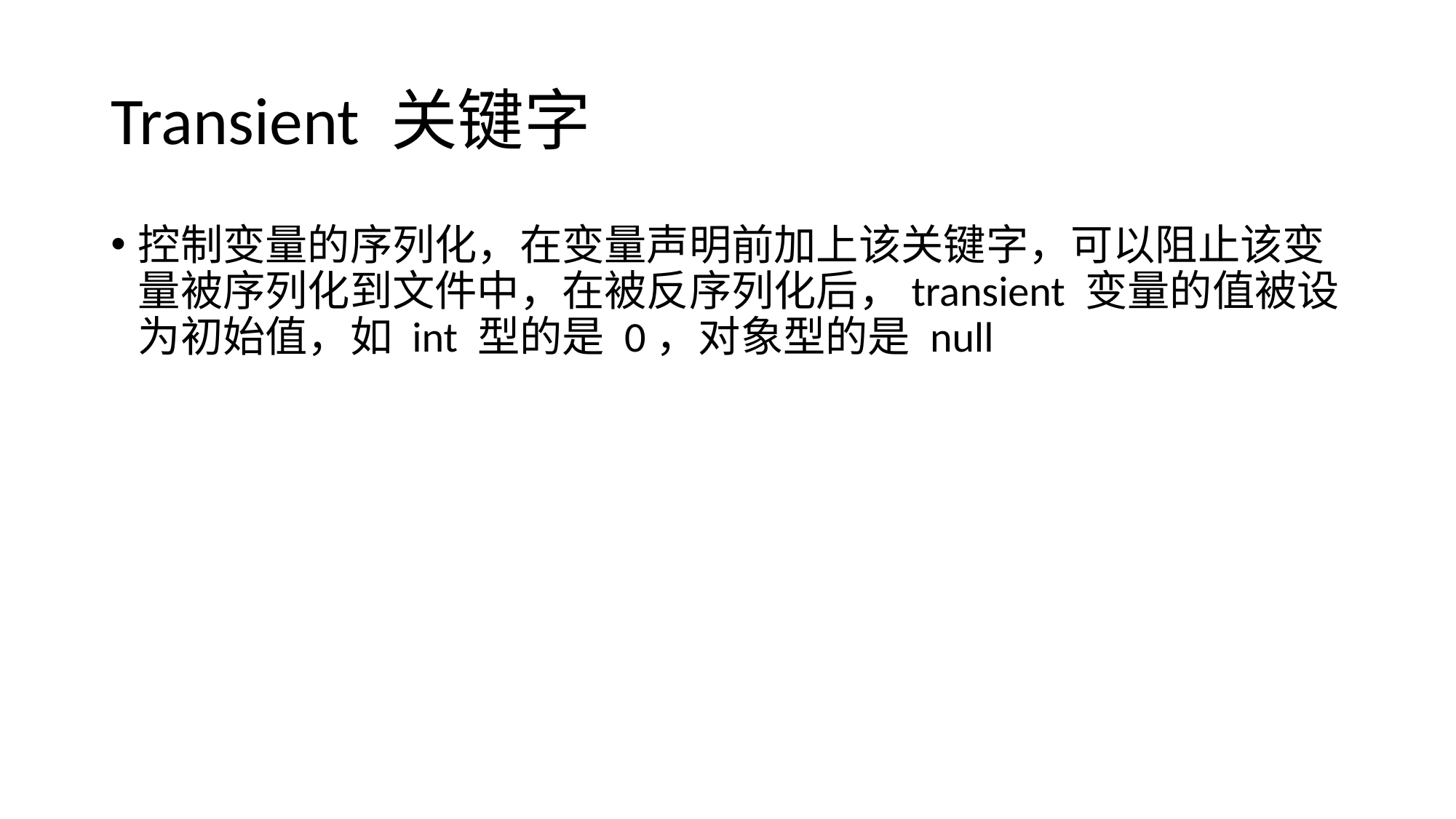

# Transient 关键字
控制变量的序列化，在变量声明前加上该关键字，可以阻止该变量被序列化到文件中，在被反序列化后，transient 变量的值被设为初始值，如 int 型的是 0，对象型的是 null